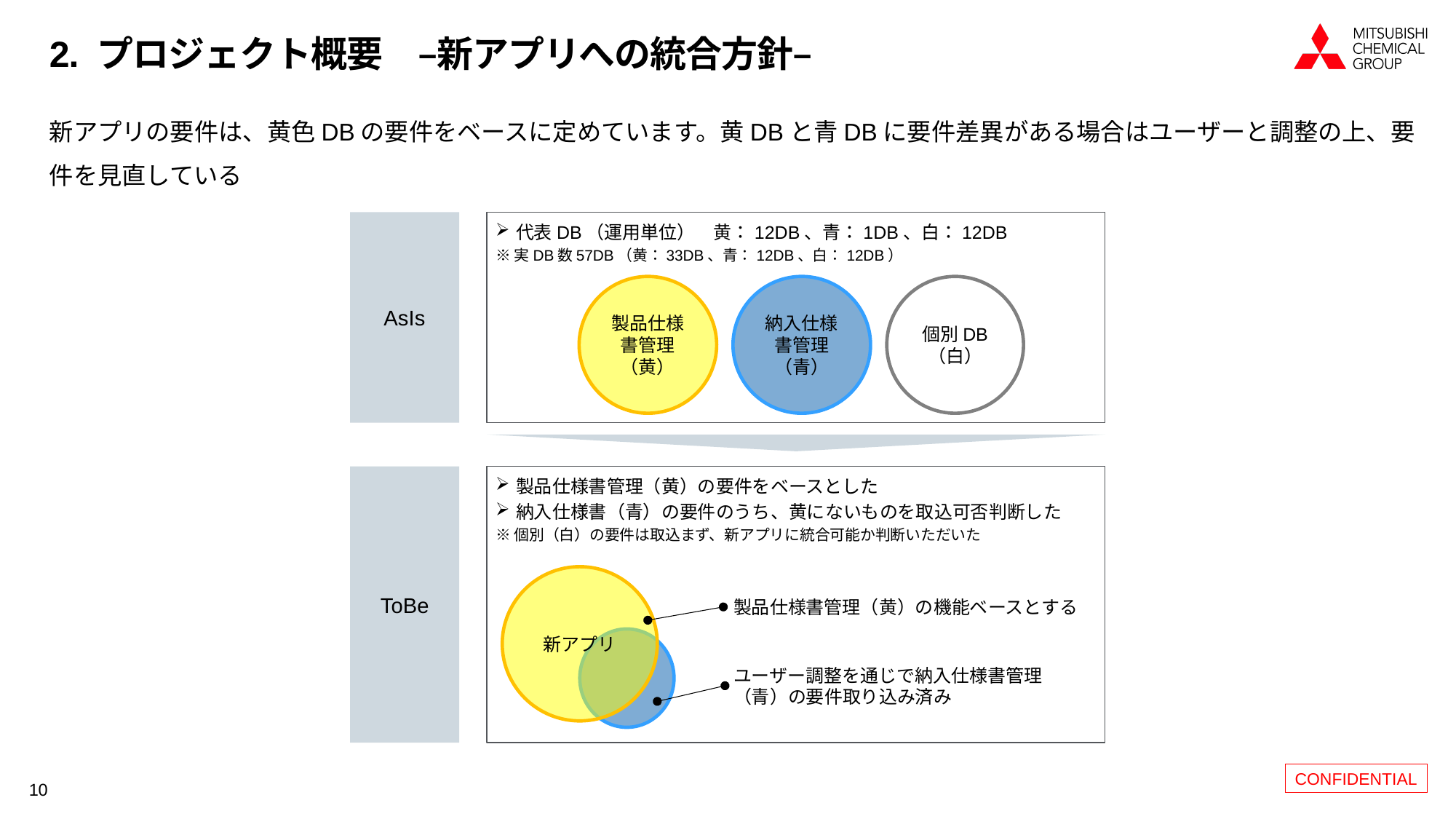

# 2. プロジェクト概要　–新アプリへの統合方針–
新アプリの要件は、黄色DBの要件をベースに定めています。黄DBと青DBに要件差異がある場合はユーザーと調整の上、要件を見直している
AsIs
代表DB（運用単位）　黄：12DB、青：1DB、白：12DB
※実DB数57DB（黄：33DB、青：12DB、白：12DB）
製品仕様書管理
（黄）
納入仕様書管理（青）
個別DB
（白）

ToBe
製品仕様書管理（黄）の要件をベースとした
納入仕様書（青）の要件のうち、黄にないものを取込可否判断した
※個別（白）の要件は取込まず、新アプリに統合可能か判断いただいた
新アプリ
製品仕様書管理（黄）の機能ベースとする

ユーザー調整を通じで納入仕様書管理（青）の要件取り込み済み
10